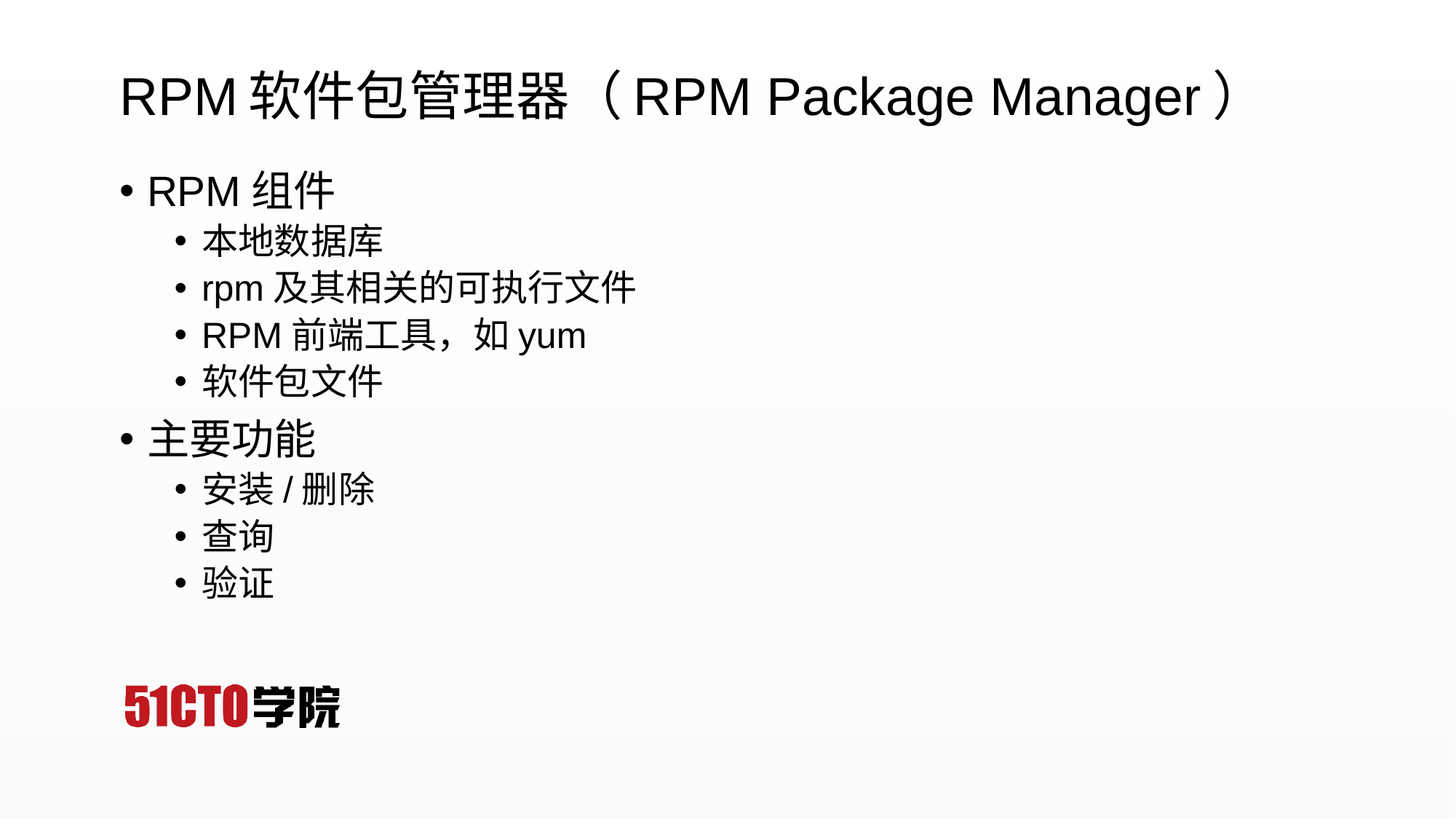

# RPM软件包管理器（RPM Package Manager）
RPM组件
本地数据库
rpm及其相关的可执行文件
RPM前端工具，如yum
软件包文件
主要功能
安装/删除
查询
验证